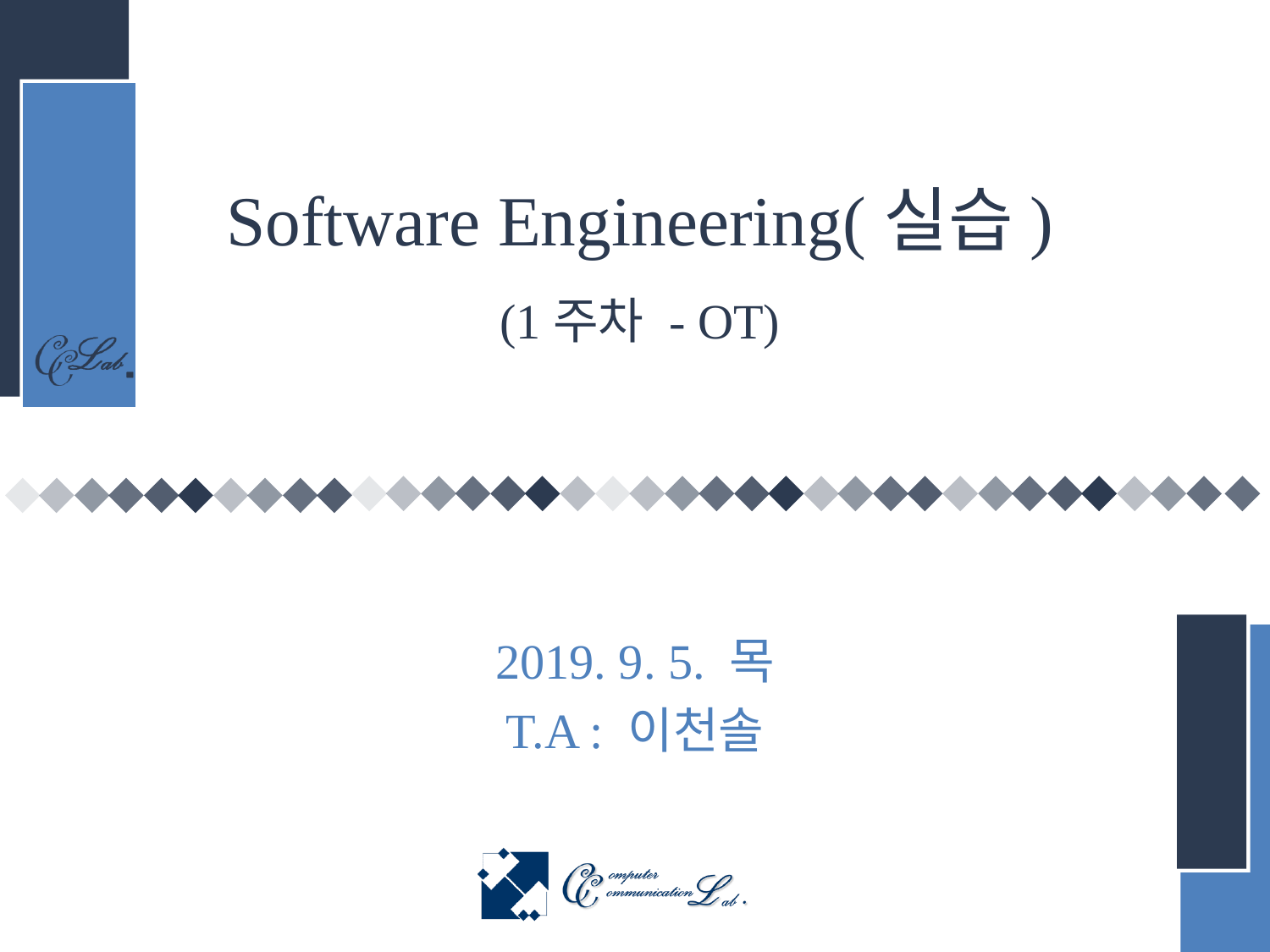

# Software Engineering(실습) (1주차 - OT)
2019. 9. 5. 목
T.A : 이천솔